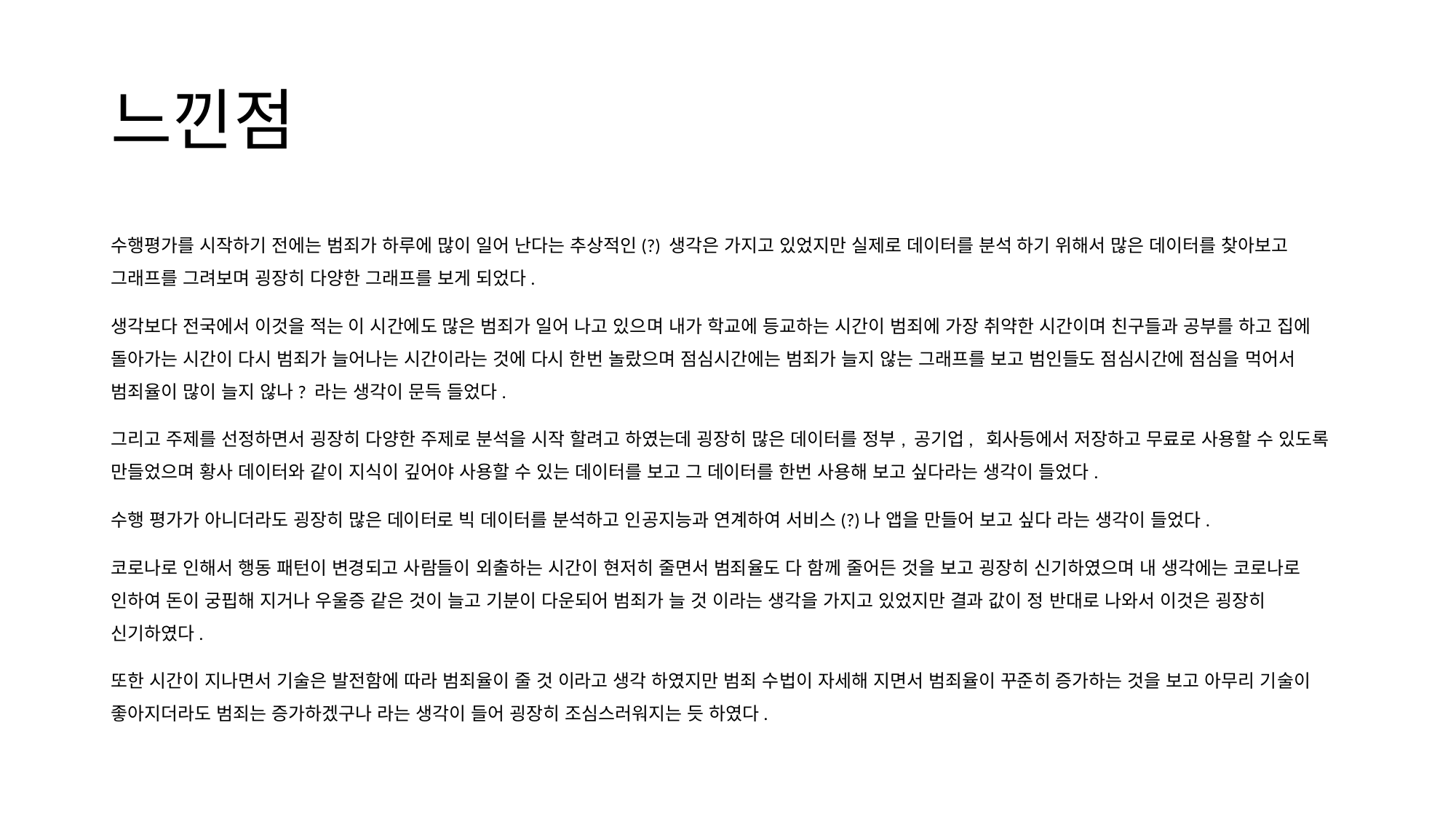

# 느낀점
수행평가를 시작하기 전에는 범죄가 하루에 많이 일어 난다는 추상적인(?) 생각은 가지고 있었지만 실제로 데이터를 분석 하기 위해서 많은 데이터를 찾아보고 그래프를 그려보며 굉장히 다양한 그래프를 보게 되었다.
생각보다 전국에서 이것을 적는 이 시간에도 많은 범죄가 일어 나고 있으며 내가 학교에 등교하는 시간이 범죄에 가장 취약한 시간이며 친구들과 공부를 하고 집에 돌아가는 시간이 다시 범죄가 늘어나는 시간이라는 것에 다시 한번 놀랐으며 점심시간에는 범죄가 늘지 않는 그래프를 보고 범인들도 점심시간에 점심을 먹어서 범죄율이 많이 늘지 않나? 라는 생각이 문득 들었다.
그리고 주제를 선정하면서 굉장히 다양한 주제로 분석을 시작 할려고 하였는데 굉장히 많은 데이터를 정부, 공기업,  회사등에서 저장하고 무료로 사용할 수 있도록 만들었으며 황사 데이터와 같이 지식이 깊어야 사용할 수 있는 데이터를 보고 그 데이터를 한번 사용해 보고 싶다라는 생각이 들었다.
수행 평가가 아니더라도 굉장히 많은 데이터로 빅 데이터를 분석하고 인공지능과 연계하여 서비스(?)나 앱을 만들어 보고 싶다 라는 생각이 들었다.
코로나로 인해서 행동 패턴이 변경되고 사람들이 외출하는 시간이 현저히 줄면서 범죄율도 다 함께 줄어든 것을 보고 굉장히 신기하였으며 내 생각에는 코로나로 인하여 돈이 궁핍해 지거나 우울증 같은 것이 늘고 기분이 다운되어 범죄가 늘 것 이라는 생각을 가지고 있었지만 결과 값이 정 반대로 나와서 이것은 굉장히 신기하였다.
또한 시간이 지나면서 기술은 발전함에 따라 범죄율이 줄 것 이라고 생각 하였지만 범죄 수법이 자세해 지면서 범죄율이 꾸준히 증가하는 것을 보고 아무리 기술이 좋아지더라도 범죄는 증가하겠구나 라는 생각이 들어 굉장히 조심스러워지는 듯 하였다.